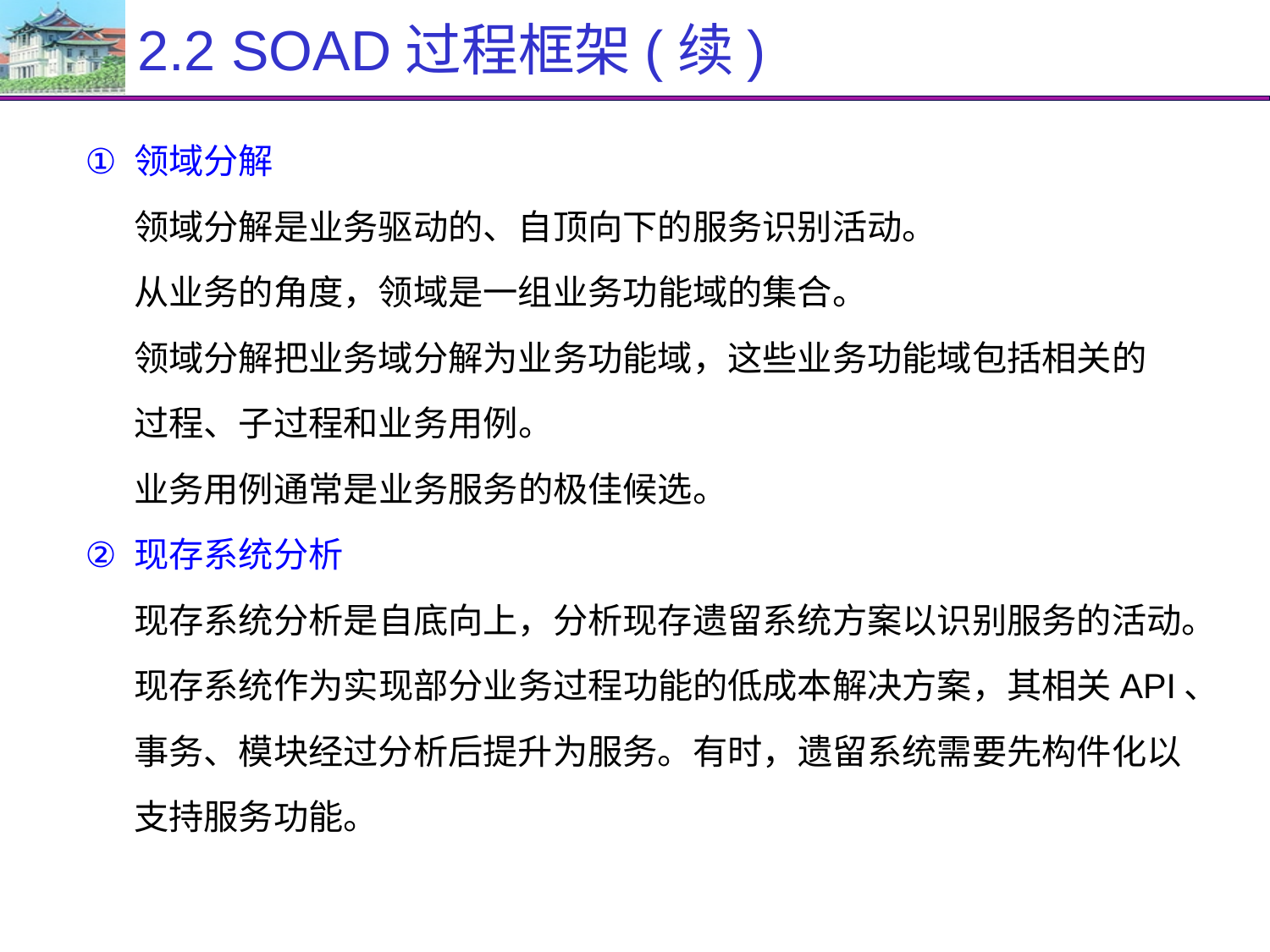

# 2.2 SOAD过程框架(续)
领域分解
领域分解是业务驱动的、自顶向下的服务识别活动。
从业务的角度，领域是一组业务功能域的集合。
领域分解把业务域分解为业务功能域，这些业务功能域包括相关的
过程、子过程和业务用例。
业务用例通常是业务服务的极佳候选。
现存系统分析
现存系统分析是自底向上，分析现存遗留系统方案以识别服务的活动。
现存系统作为实现部分业务过程功能的低成本解决方案，其相关API、
事务、模块经过分析后提升为服务。有时，遗留系统需要先构件化以
支持服务功能。